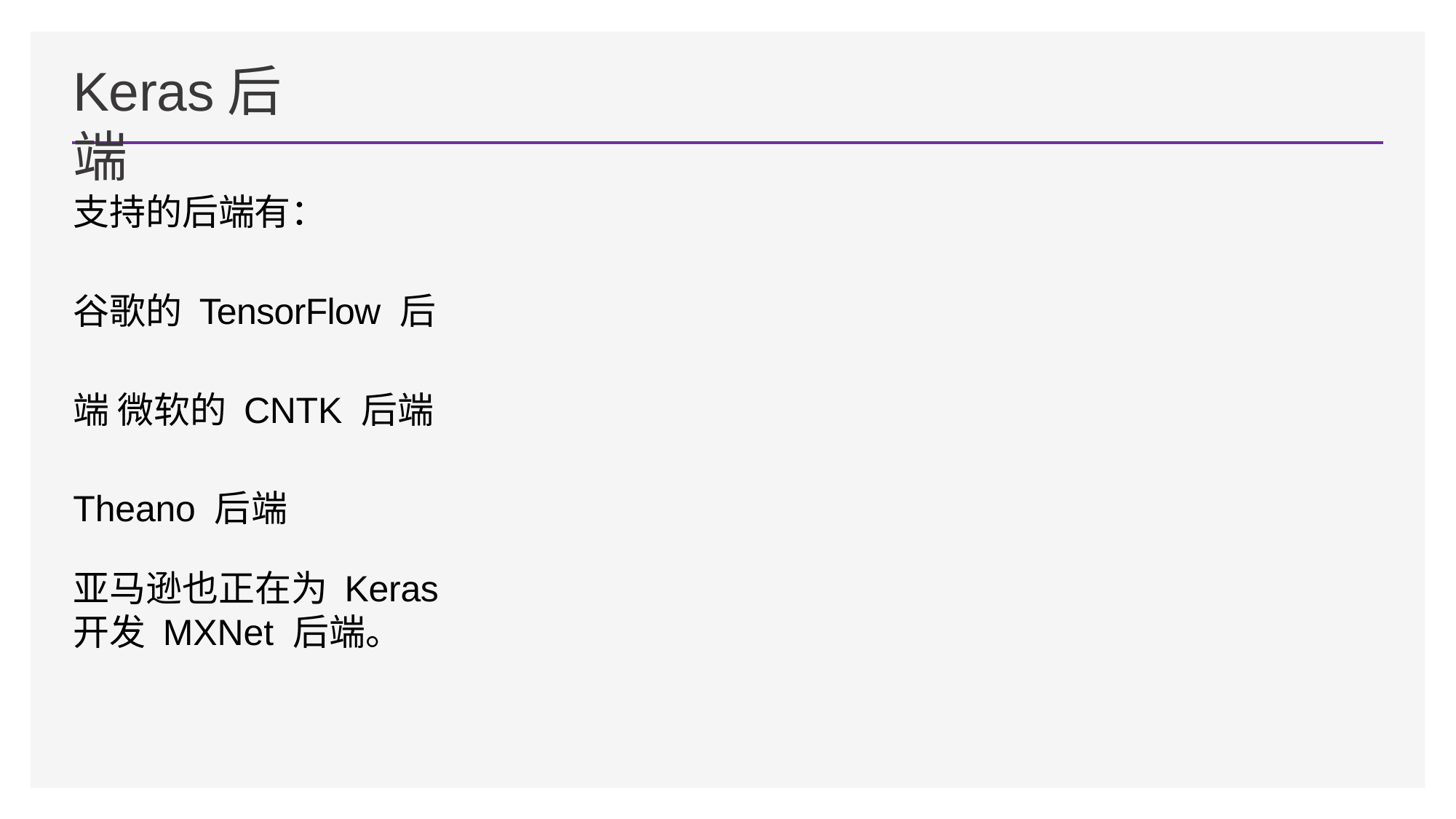

# Keras后端
支持的后端有：
谷歌的 TensorFlow 后端 微软的 CNTK 后端 Theano 后端

亚马逊也正在为 Keras 开发 MXNet 后端。